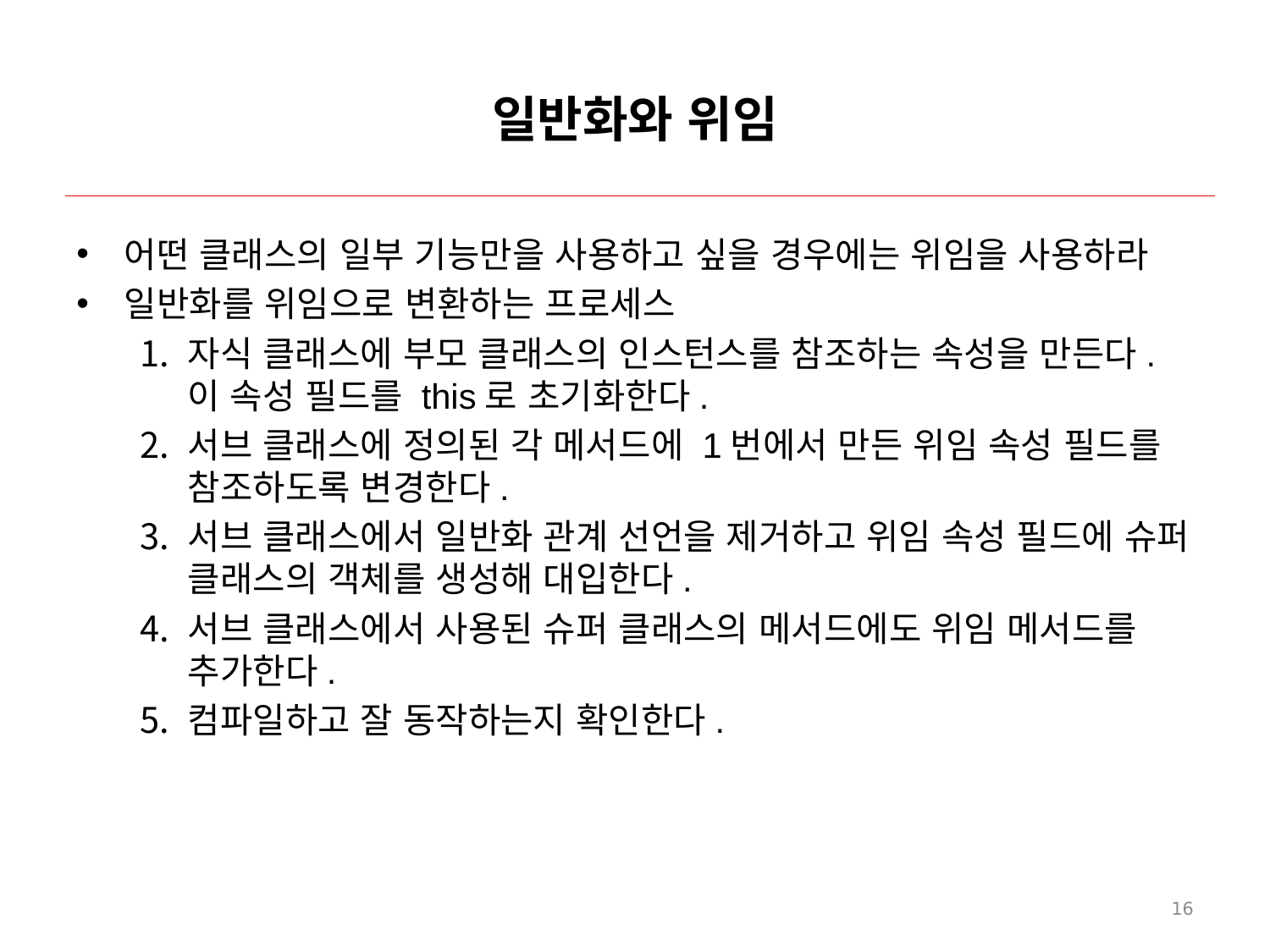

# 일반화와 위임
어떤 클래스의 일부 기능만을 사용하고 싶을 경우에는 위임을 사용하라
일반화를 위임으로 변환하는 프로세스
자식 클래스에 부모 클래스의 인스턴스를 참조하는 속성을 만든다. 이 속성 필드를 this로 초기화한다.
서브 클래스에 정의된 각 메서드에 1번에서 만든 위임 속성 필드를 참조하도록 변경한다.
서브 클래스에서 일반화 관계 선언을 제거하고 위임 속성 필드에 슈퍼 클래스의 객체를 생성해 대입한다.
서브 클래스에서 사용된 슈퍼 클래스의 메서드에도 위임 메서드를 추가한다.
컴파일하고 잘 동작하는지 확인한다.

16